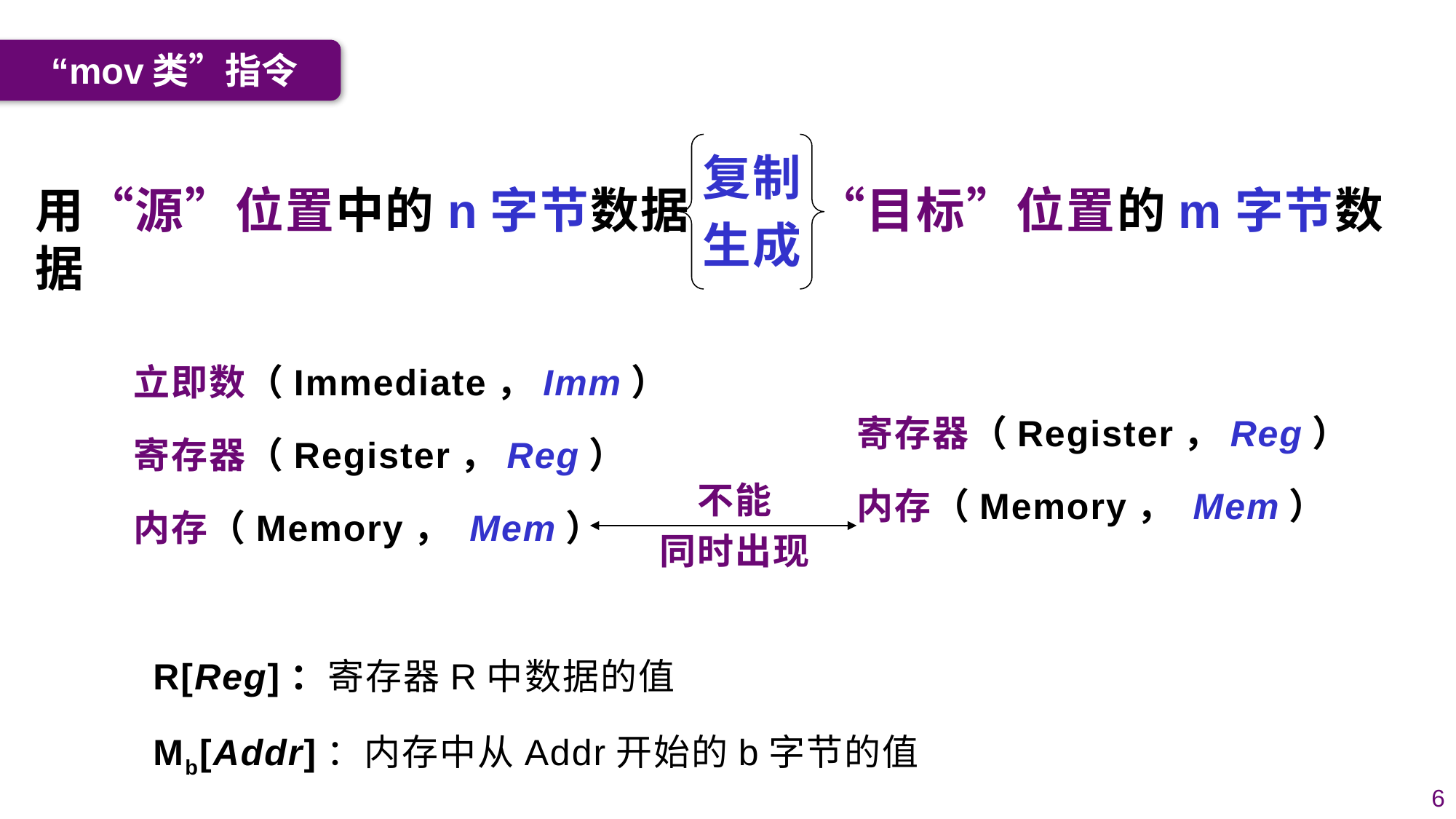

“mov类”指令

复制
生成
用“源”位置中的n字节数据          “目标”位置的m字节数据

寄存器（Register，Reg）
内存（Memory， Mem）
立即数（Immediate，Imm）
寄存器（Register，Reg）
内存（Memory， Mem）
不能
同时出现
R[Reg]：寄存器R中数据的值
Mb[Addr]：内存中从Addr开始的b字节的值
6